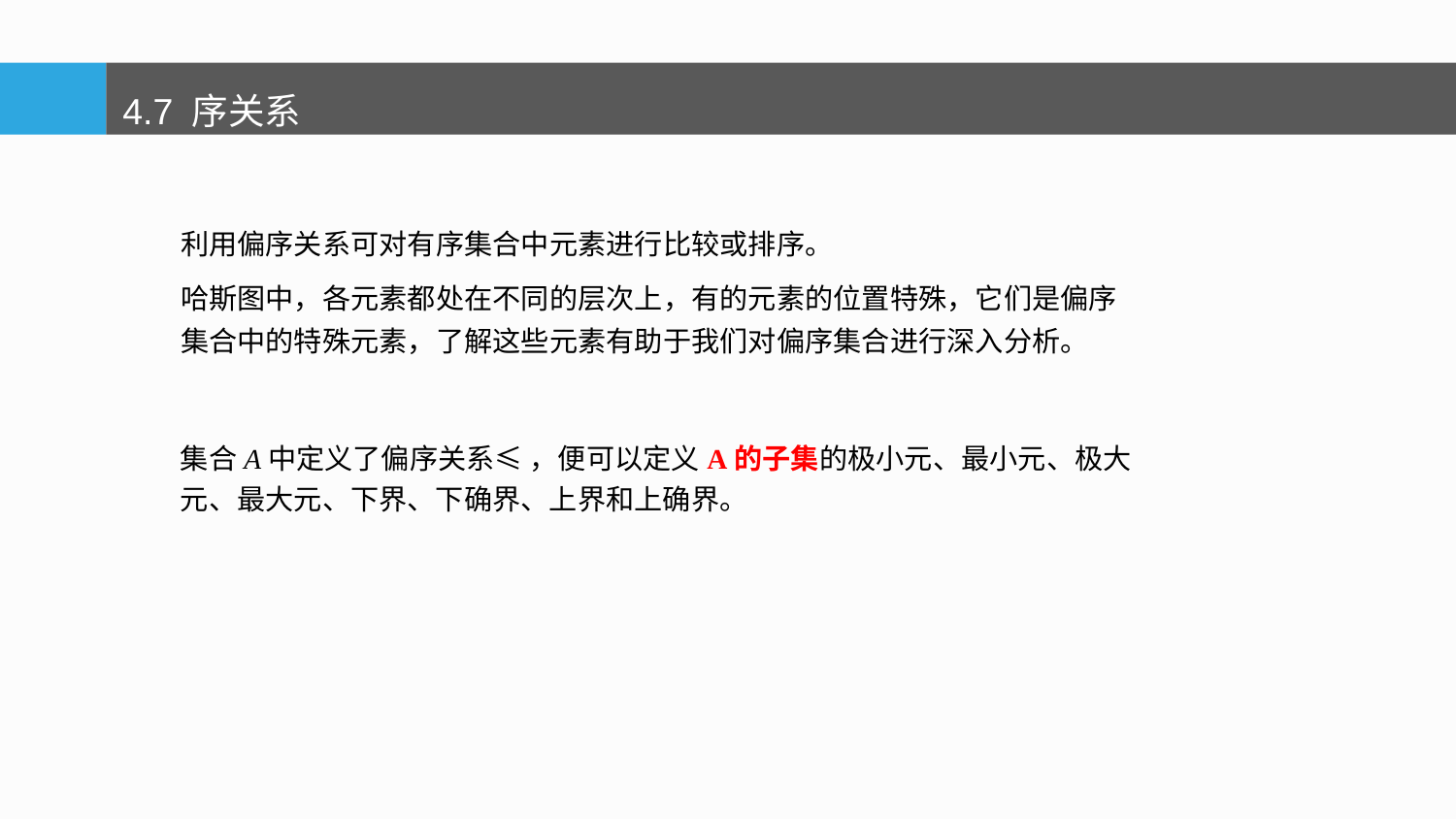

4.7 序关系

利用偏序关系可对有序集合中元素进行比较或排序。
哈斯图中，各元素都处在不同的层次上，有的元素的位置特殊，它们是偏序集合中的特殊元素，了解这些元素有助于我们对偏序集合进行深入分析。
集合A中定义了偏序关系≤ ，便可以定义A的子集的极小元、最小元、极大元、最大元、下界、下确界、上界和上确界。